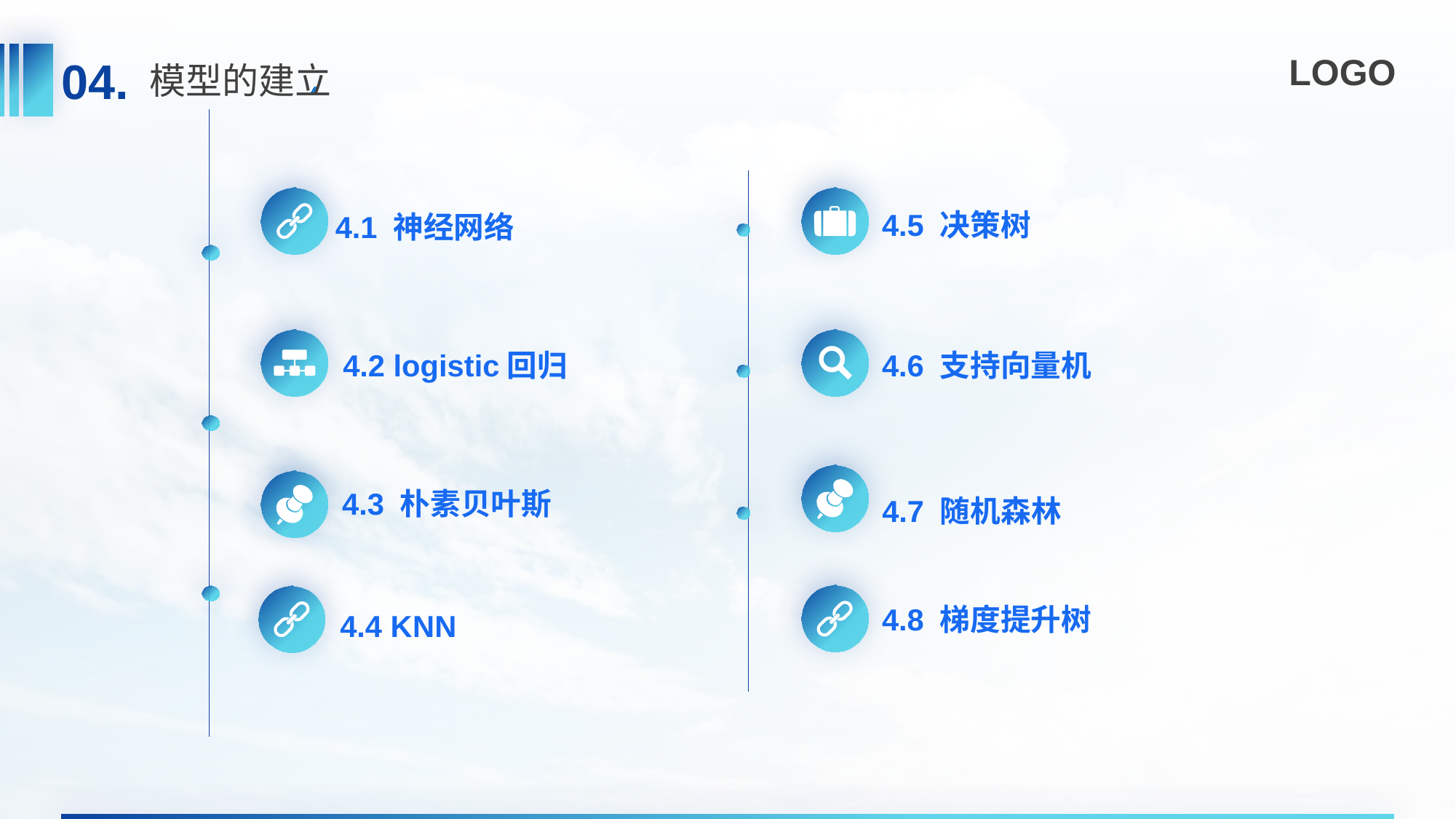

04.
模型的建立

4.5 决策树
4.1 神经网络

4.2 logistic回归
4.6 支持向量机

4.3 朴素贝叶斯
4.7 随机森林

4.8 梯度提升树
4.4 KNN